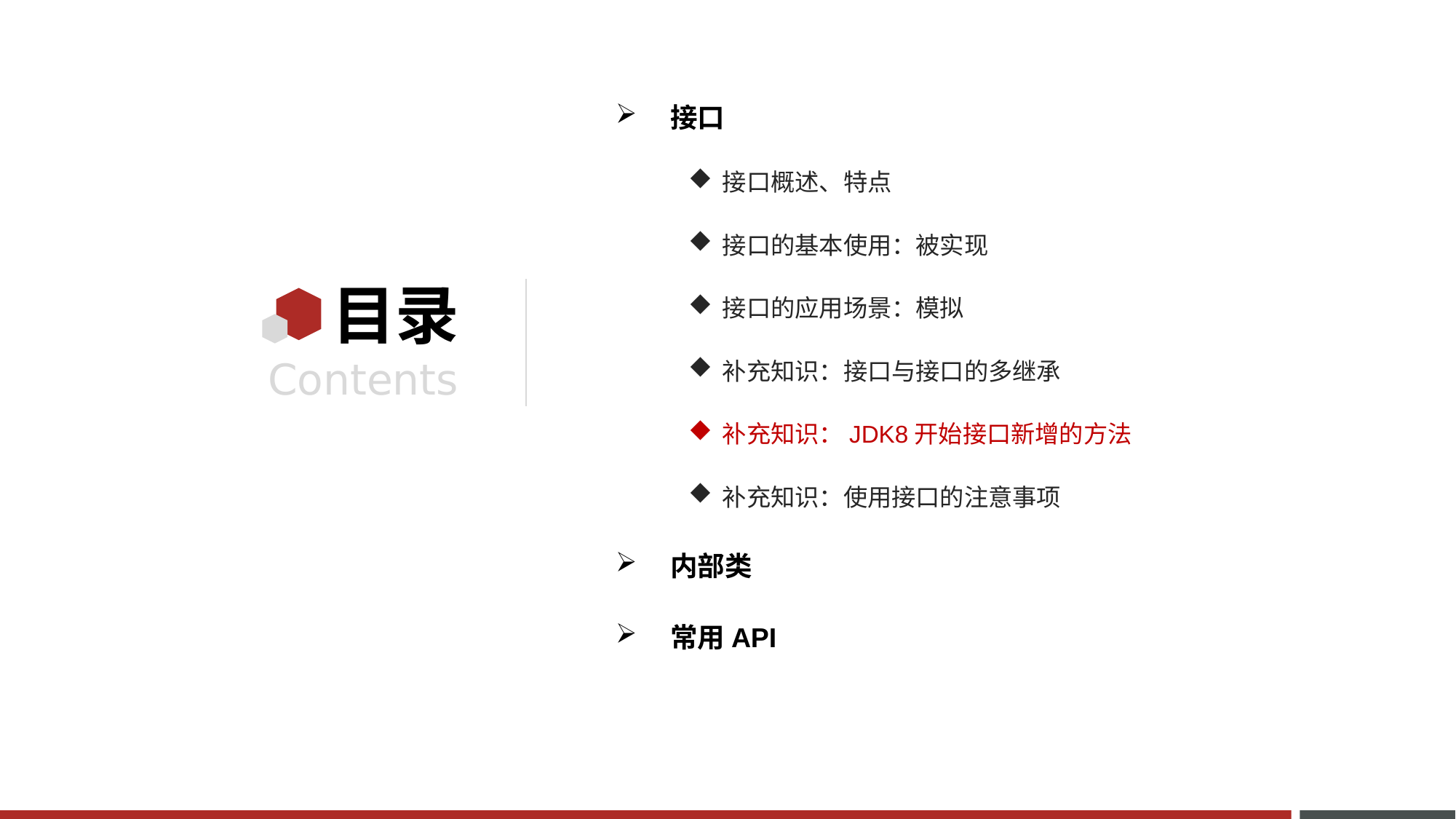

接口
接口概述、特点
接口的基本使用：被实现
接口的应用场景：模拟
补充知识：接口与接口的多继承
补充知识：JDK8开始接口新增的方法
补充知识：使用接口的注意事项
内部类
常用API